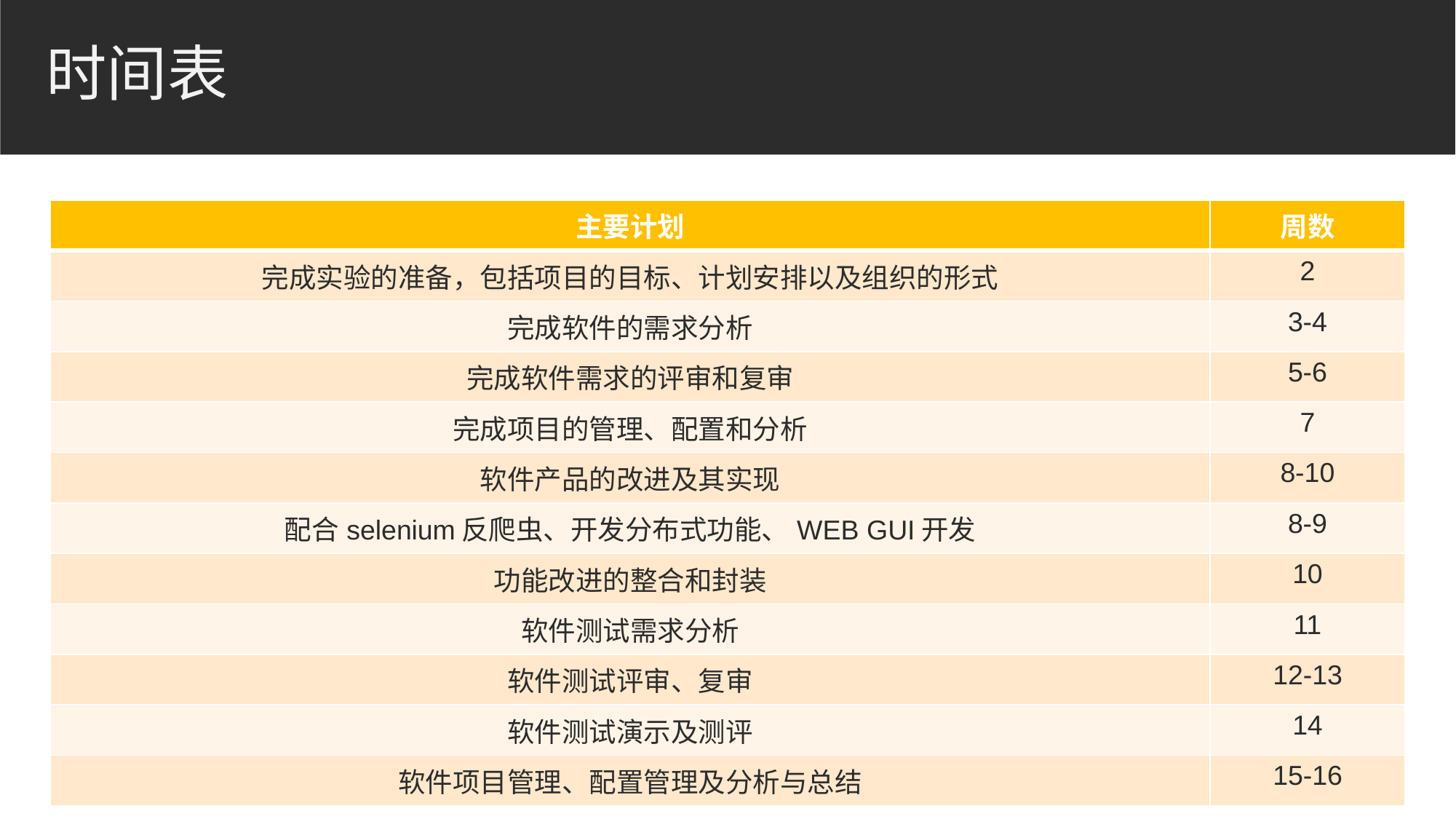

# 时间表
| 主要计划 | 周数 |
| --- | --- |
| 完成实验的准备，包括项目的目标、计划安排以及组织的形式 | 2 |
| 完成软件的需求分析 | 3-4 |
| 完成软件需求的评审和复审 | 5-6 |
| 完成项目的管理、配置和分析 | 7 |
| 软件产品的改进及其实现 | 8-10 |
| 配合selenium反爬虫、开发分布式功能、WEB GUI开发 | 8-9 |
| 功能改进的整合和封装 | 10 |
| 软件测试需求分析 | 11 |
| 软件测试评审、复审 | 12-13 |
| 软件测试演示及测评 | 14 |
| 软件项目管理、配置管理及分析与总结 | 15-16 |